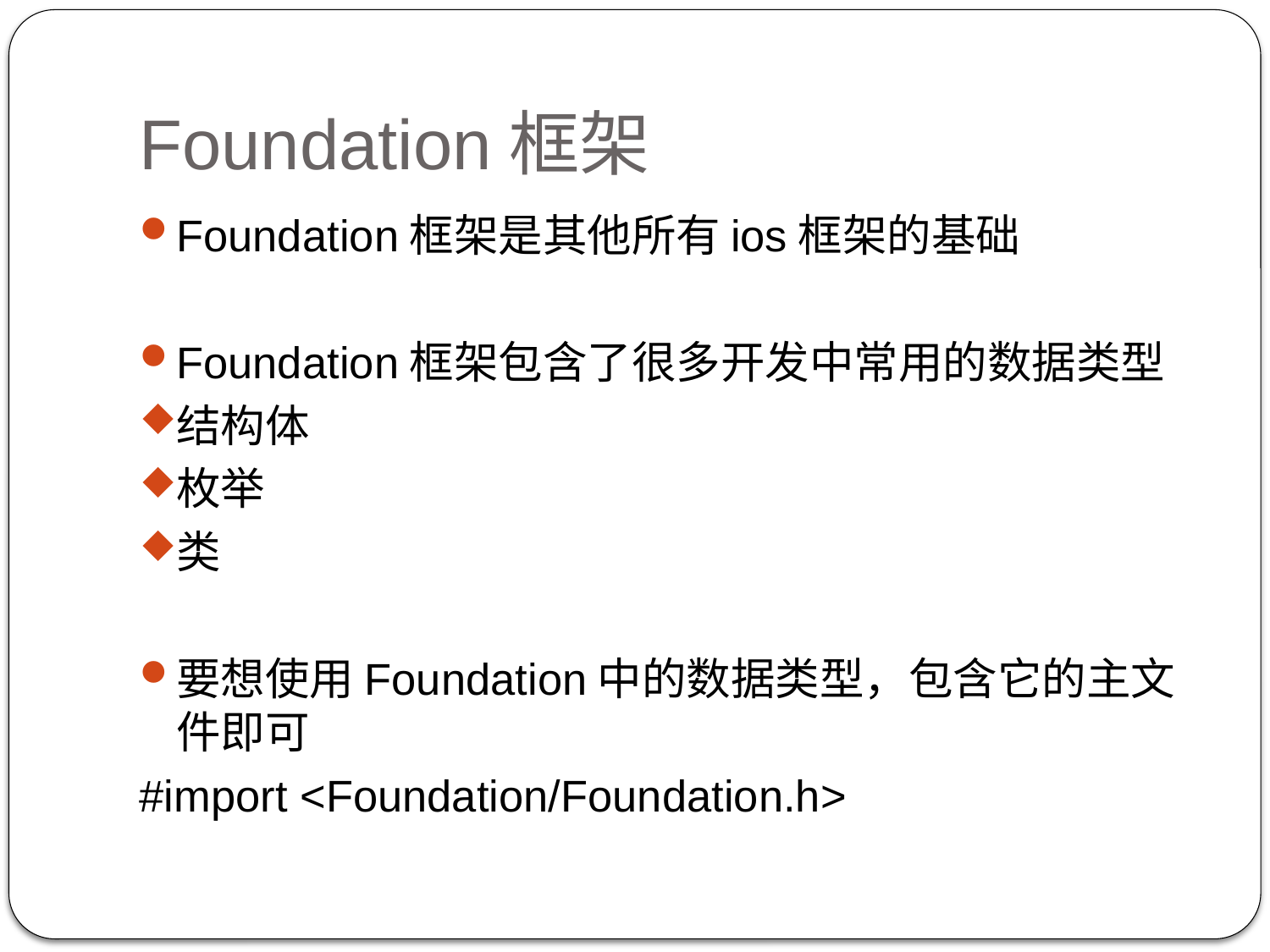

# Foundation框架
Foundation框架是其他所有ios框架的基础

Foundation框架包含了很多开发中常用的数据类型
结构体
枚举
类

要想使用Foundation中的数据类型，包含它的主文件即可
#import <Foundation/Foundation.h>